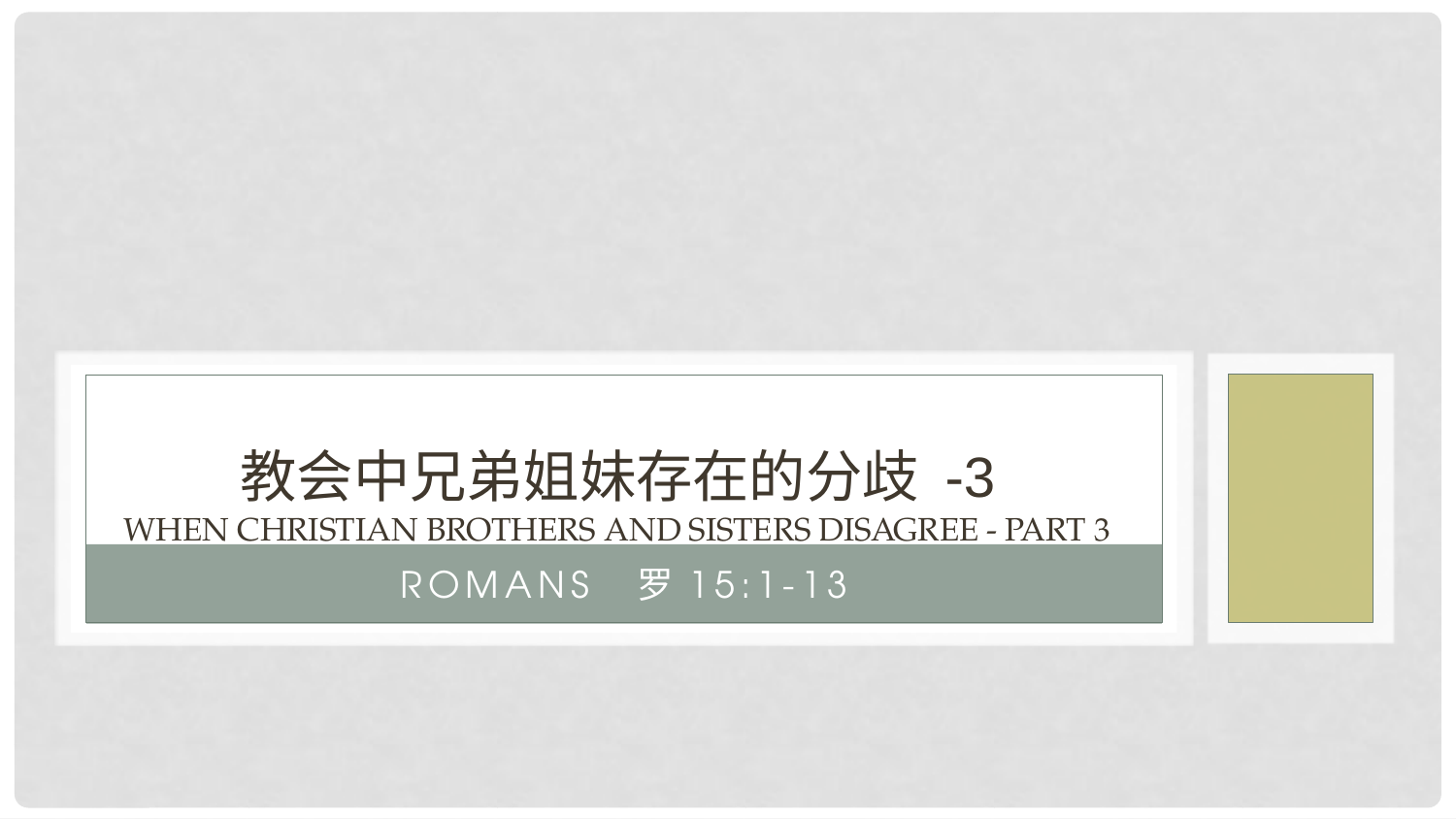

# 教会中兄弟姐妹存在的分歧 -3 When Christian brothers and sisters disagree - part 3
Romans  罗15:1-13